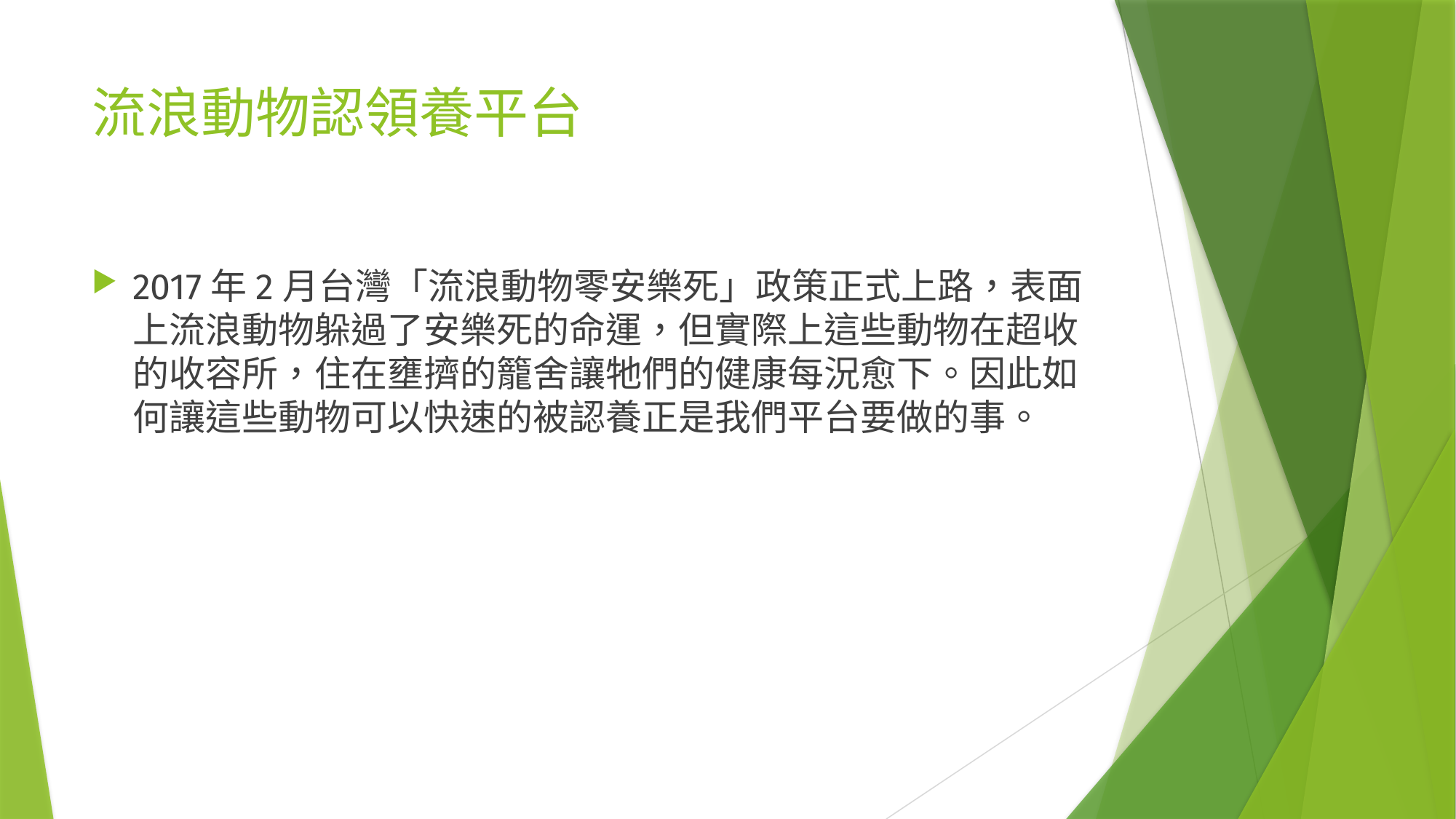

# 流浪動物認領養平台
2017年2月台灣「流浪動物零安樂死」政策正式上路，表面上流浪動物躲過了安樂死的命運，但實際上這些動物在超收的收容所，住在壅擠的籠舍讓牠們的健康每況愈下。因此如何讓這些動物可以快速的被認養正是我們平台要做的事。